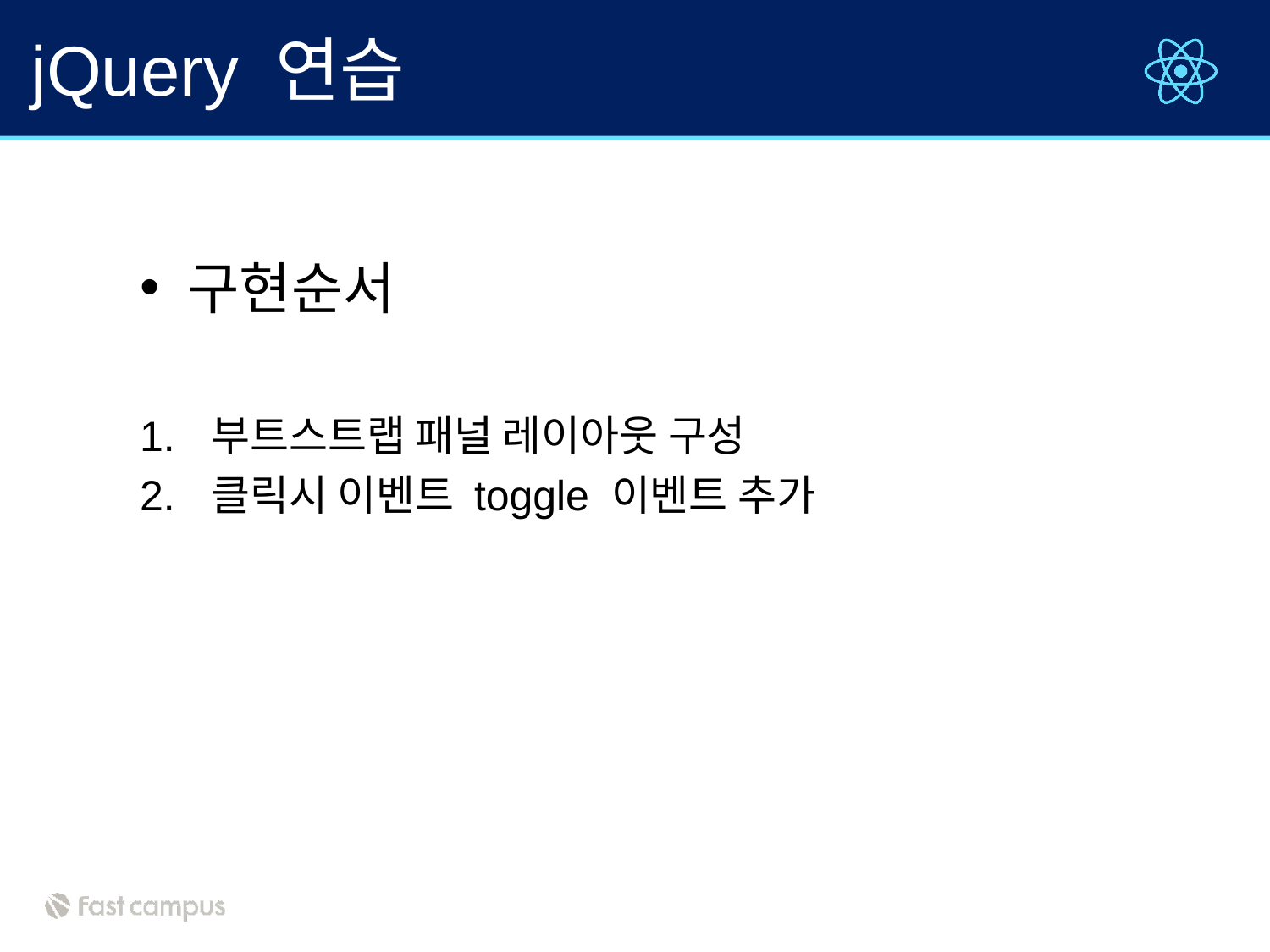

# jQuery 연습
구현순서

부트스트랩 패널 레이아웃 구성
클릭시 이벤트 toggle 이벤트 추가